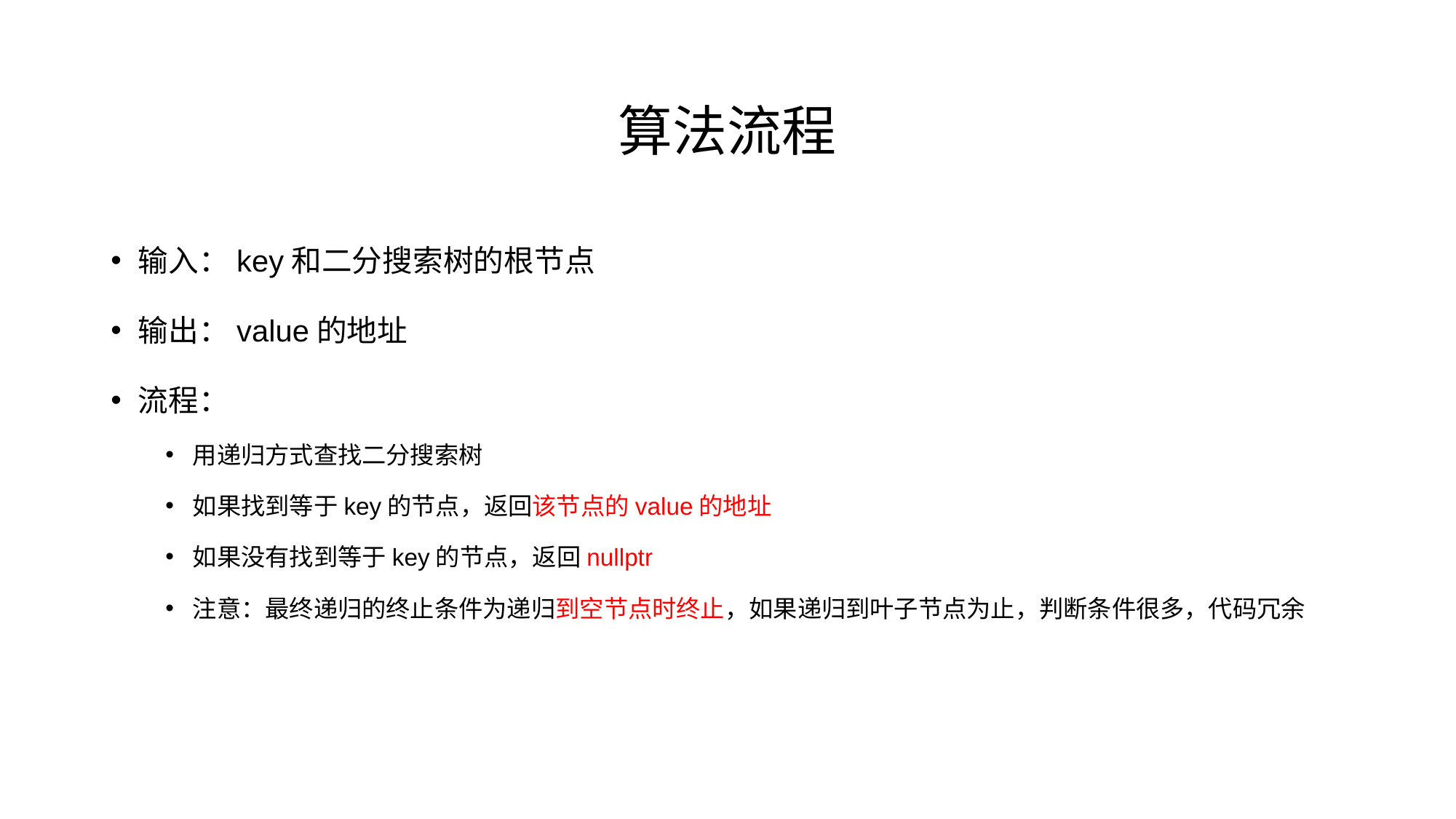

# 算法流程
输入：key和二分搜索树的根节点
输出：value的地址
流程：
用递归方式查找二分搜索树
如果找到等于key的节点，返回该节点的value的地址
如果没有找到等于key的节点，返回nullptr
注意：最终递归的终止条件为递归到空节点时终止，如果递归到叶子节点为止，判断条件很多，代码冗余